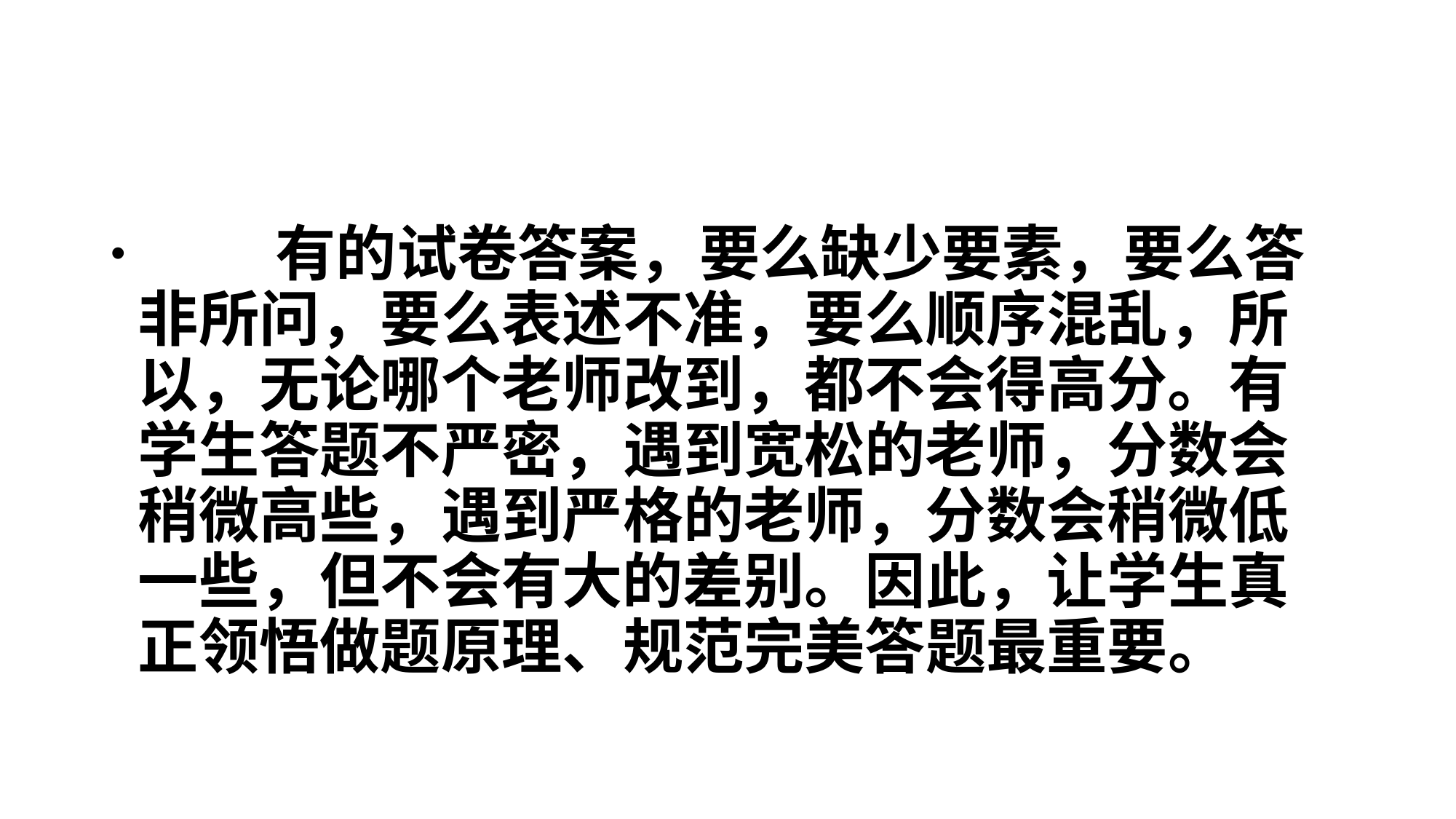

#
           有的试卷答案，要么缺少要素，要么答非所问，要么表述不准，要么顺序混乱，所以，无论哪个老师改到，都不会得高分。有学生答题不严密，遇到宽松的老师，分数会稍微高些，遇到严格的老师，分数会稍微低一些，但不会有大的差别。因此，让学生真正领悟做题原理、规范完美答题最重要。